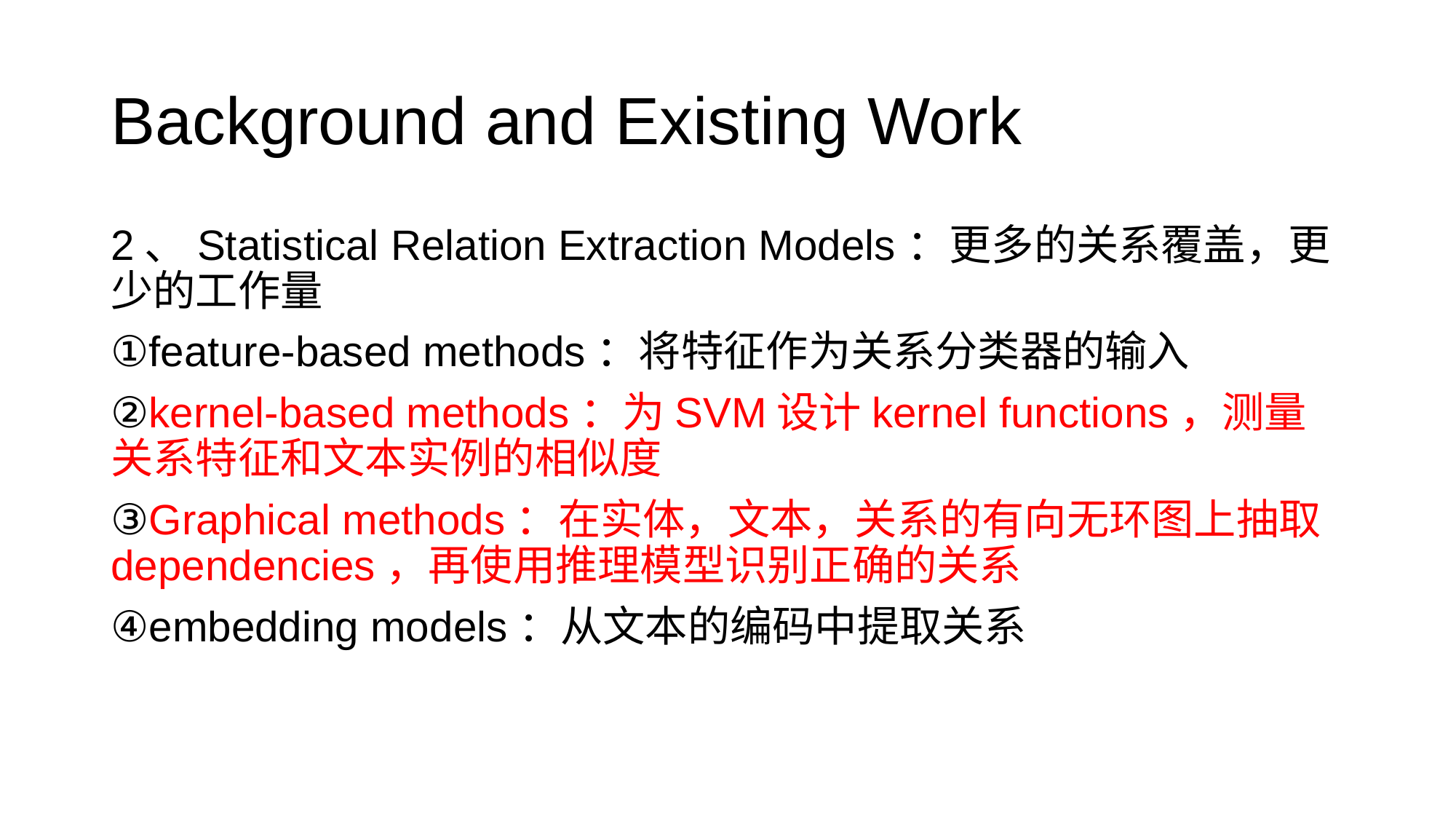

# Background and Existing Work
2、Statistical Relation Extraction Models：更多的关系覆盖，更少的工作量
①feature-based methods：将特征作为关系分类器的输入
②kernel-based methods：为SVM设计kernel functions，测量关系特征和文本实例的相似度
③Graphical methods：在实体，文本，关系的有向无环图上抽取dependencies，再使用推理模型识别正确的关系
④embedding models：从文本的编码中提取关系